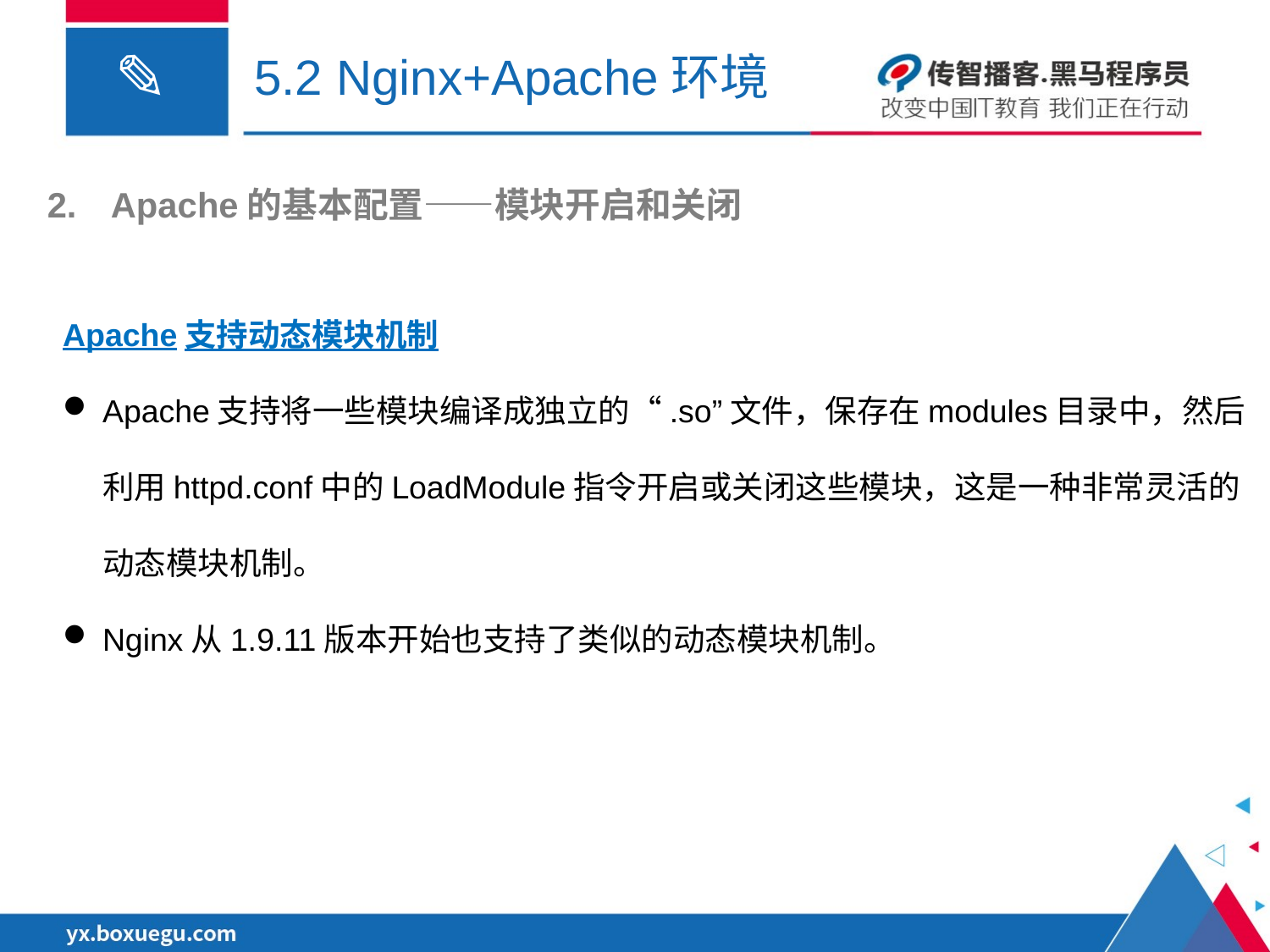

# 5.2 Nginx+Apache环境
Apache的基本配置——模块开启和关闭
Apache支持动态模块机制
Apache支持将一些模块编译成独立的“.so”文件，保存在modules目录中，然后利用httpd.conf中的LoadModule指令开启或关闭这些模块，这是一种非常灵活的动态模块机制。
Nginx从1.9.11版本开始也支持了类似的动态模块机制。